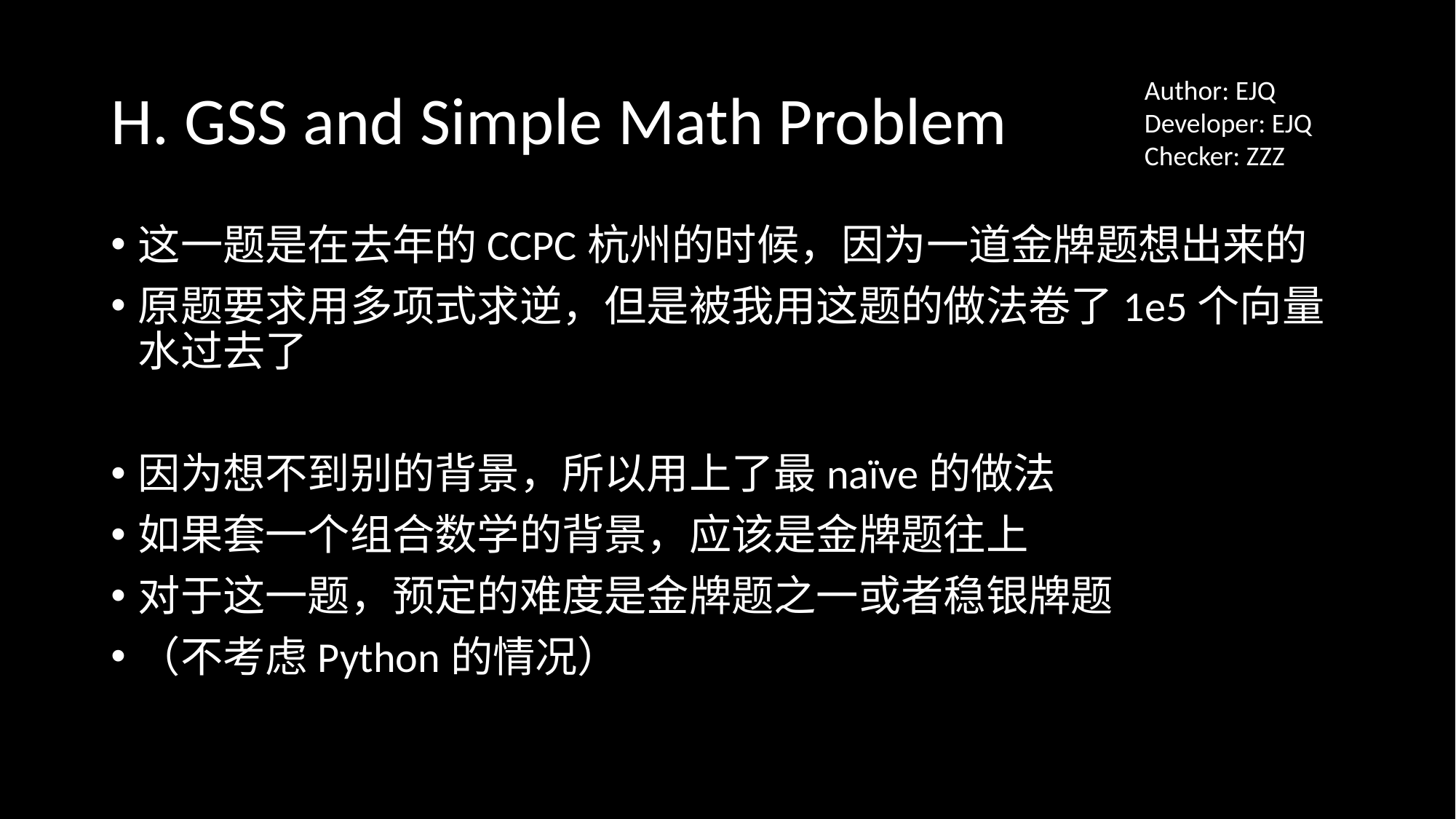

# H. GSS and Simple Math Problem
Author: EJQ
Developer: EJQ
Checker: ZZZ
这一题是在去年的CCPC杭州的时候，因为一道金牌题想出来的
原题要求用多项式求逆，但是被我用这题的做法卷了1e5个向量水过去了

因为想不到别的背景，所以用上了最naïve的做法
如果套一个组合数学的背景，应该是金牌题往上
对于这一题，预定的难度是金牌题之一或者稳银牌题
（不考虑Python的情况）